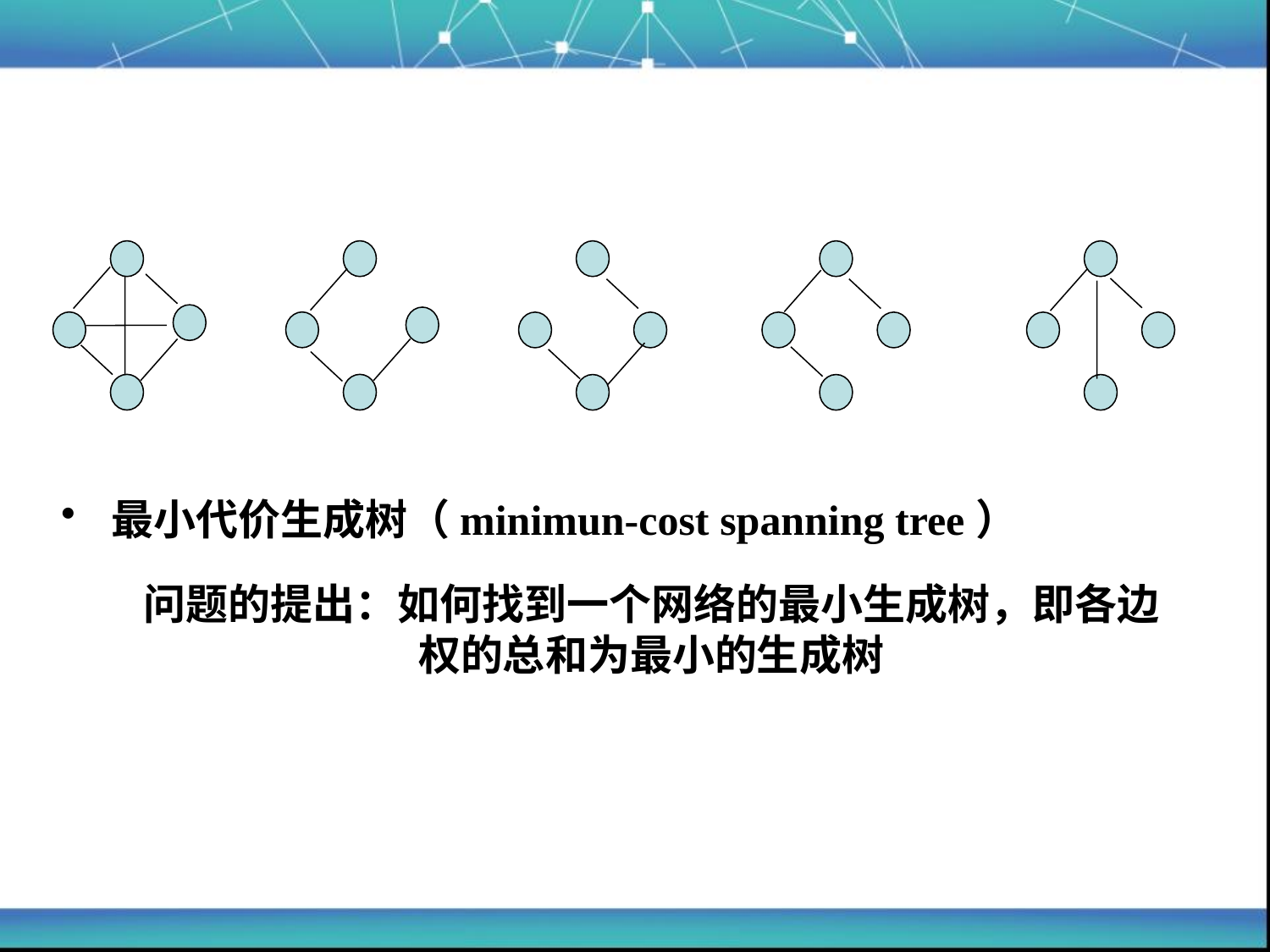

最小代价生成树（minimun-cost spanning tree）
问题的提出：如何找到一个网络的最小生成树，即各边
权的总和为最小的生成树